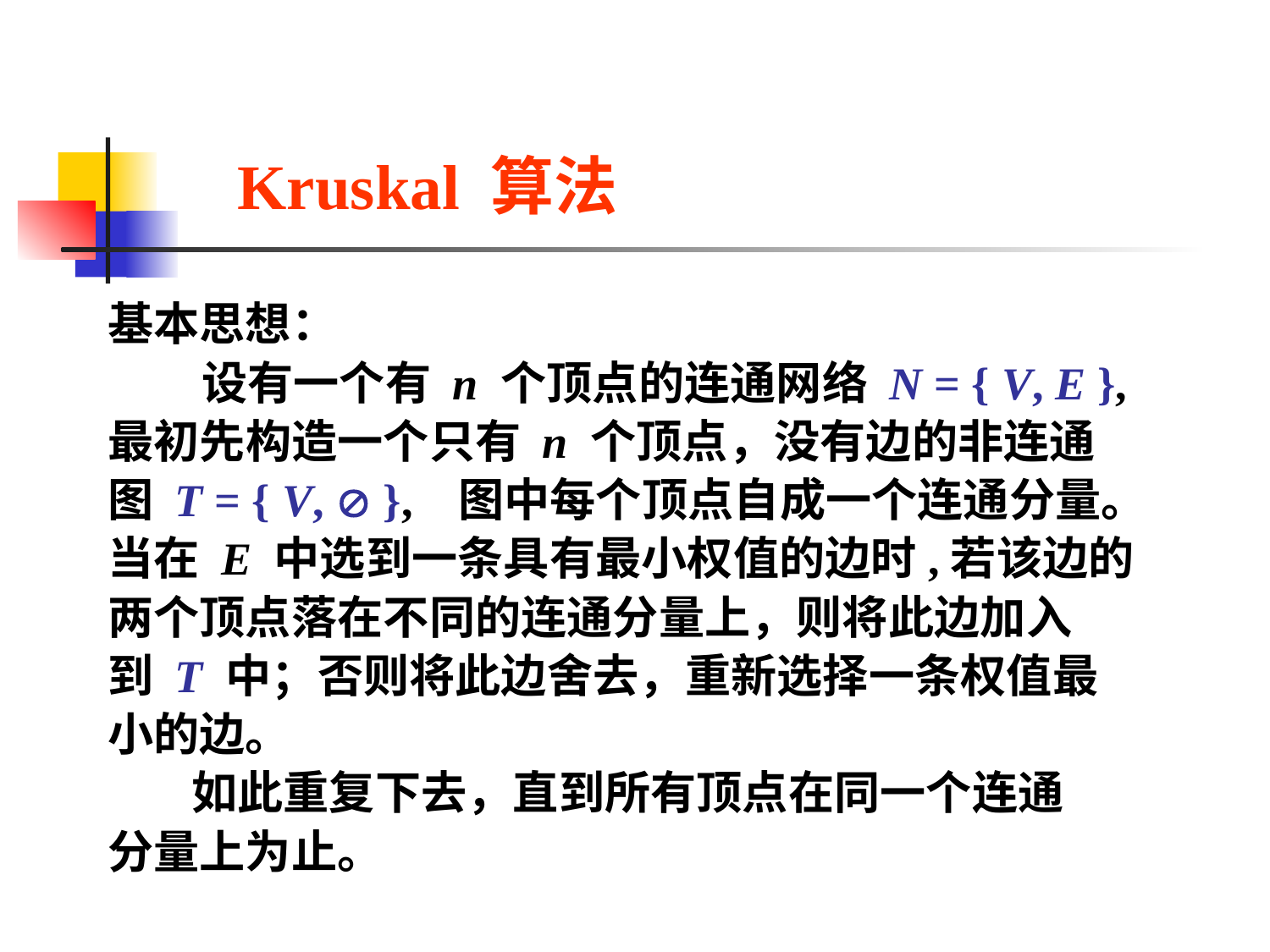

Kruskal 算法
基本思想：
        设有一个有 n 个顶点的连通网络 N = { V, E },
最初先构造一个只有 n 个顶点，没有边的非连通
图 T = { V, ∅ },   图中每个顶点自成一个连通分量。
当在 E 中选到一条具有最小权值的边时,若该边的
两个顶点落在不同的连通分量上，则将此边加入
到 T 中；否则将此边舍去，重新选择一条权值最
小的边。
       如此重复下去，直到所有顶点在同一个连通
分量上为止。